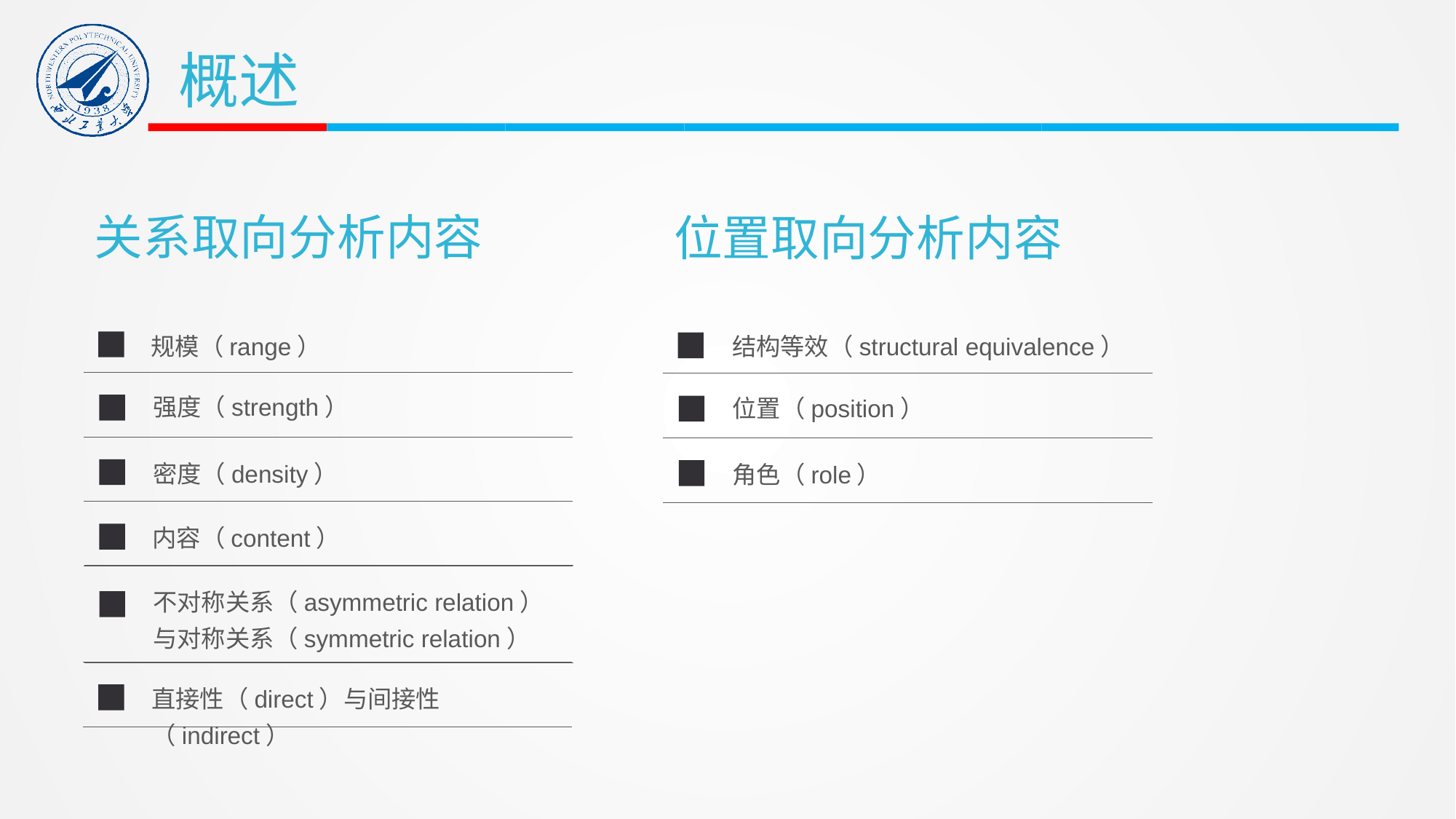

关系取向分析内容
规模（range）

强度（strength）

密度（density）

内容（content）

不对称关系（asymmetric relation）与对称关系（symmetric relation）

直接性（direct）与间接性（indirect）

位置取向分析内容

位置（position）

角色（role）

结构等效（structural equivalence）